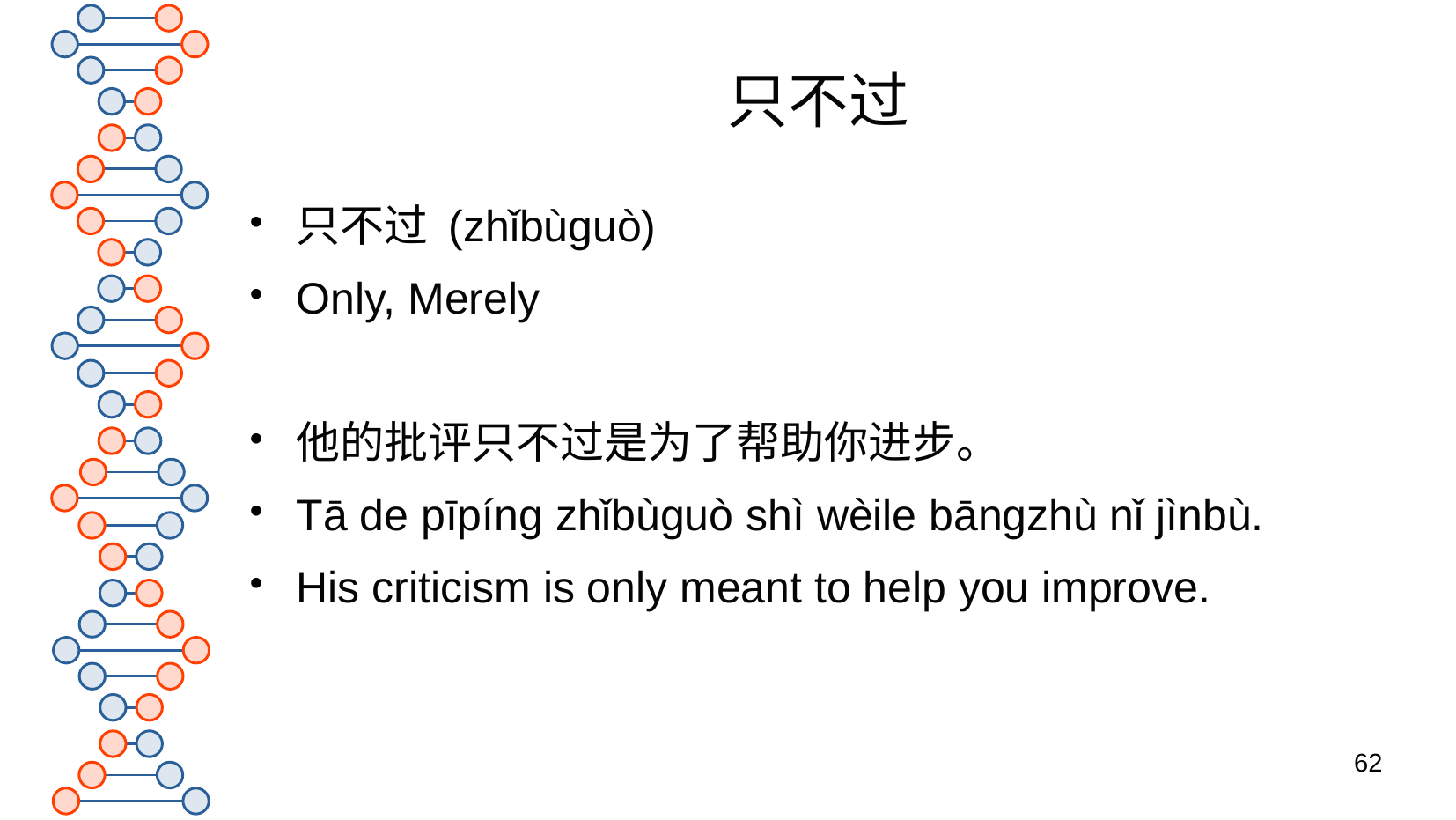

# 只不过
只不过 (zhǐbùguò)
Only, Merely

他的批评只不过是为了帮助你进步。
Tā de pīpíng zhǐbùguò shì wèile bāngzhù nǐ jìnbù.
His criticism is only meant to help you improve.

62